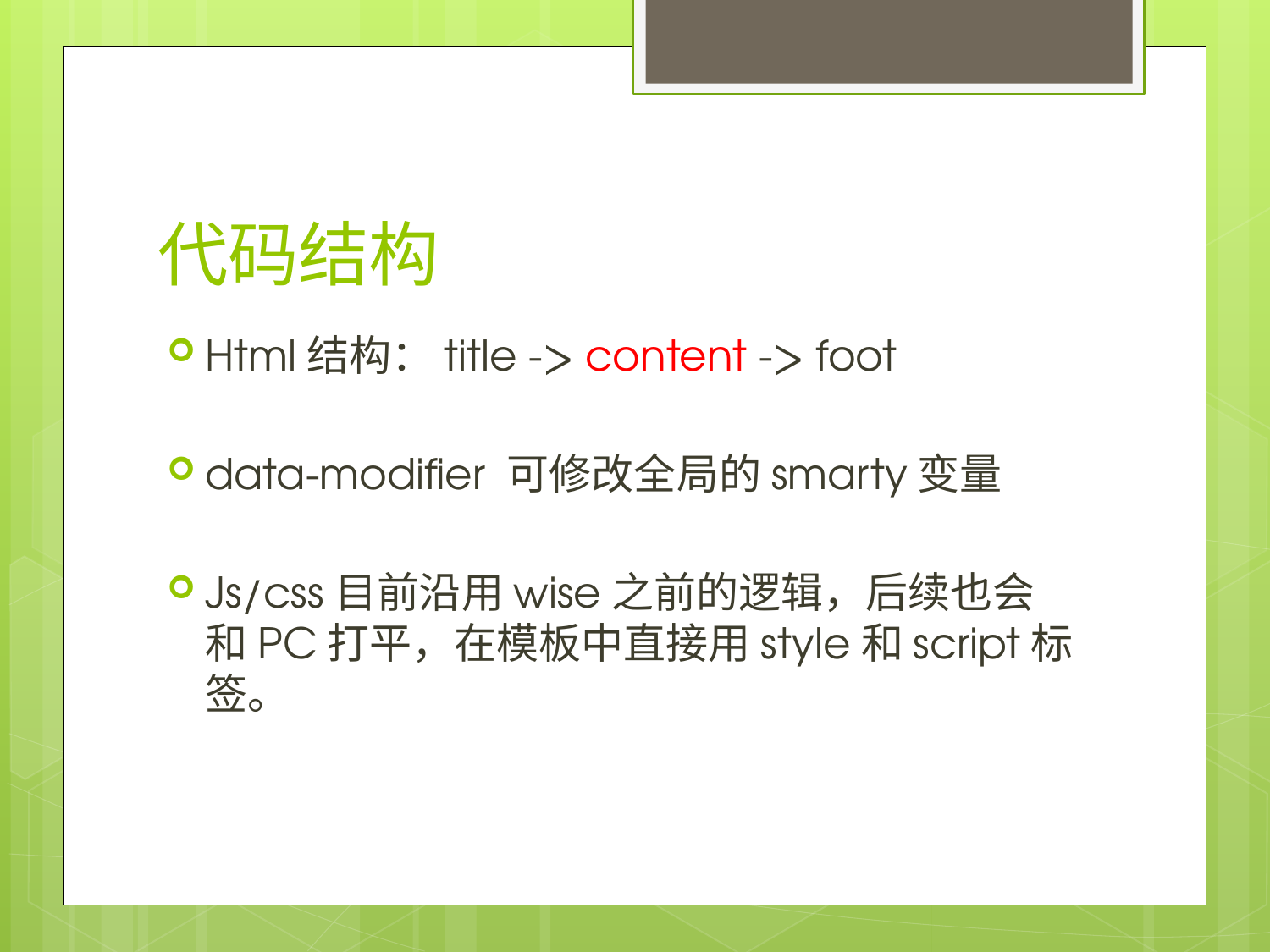

# 代码结构
Html结构：title -> content -> foot

data-modifier 可修改全局的smarty变量

Js/css目前沿用wise之前的逻辑，后续也会和PC打平，在模板中直接用style和script标签。